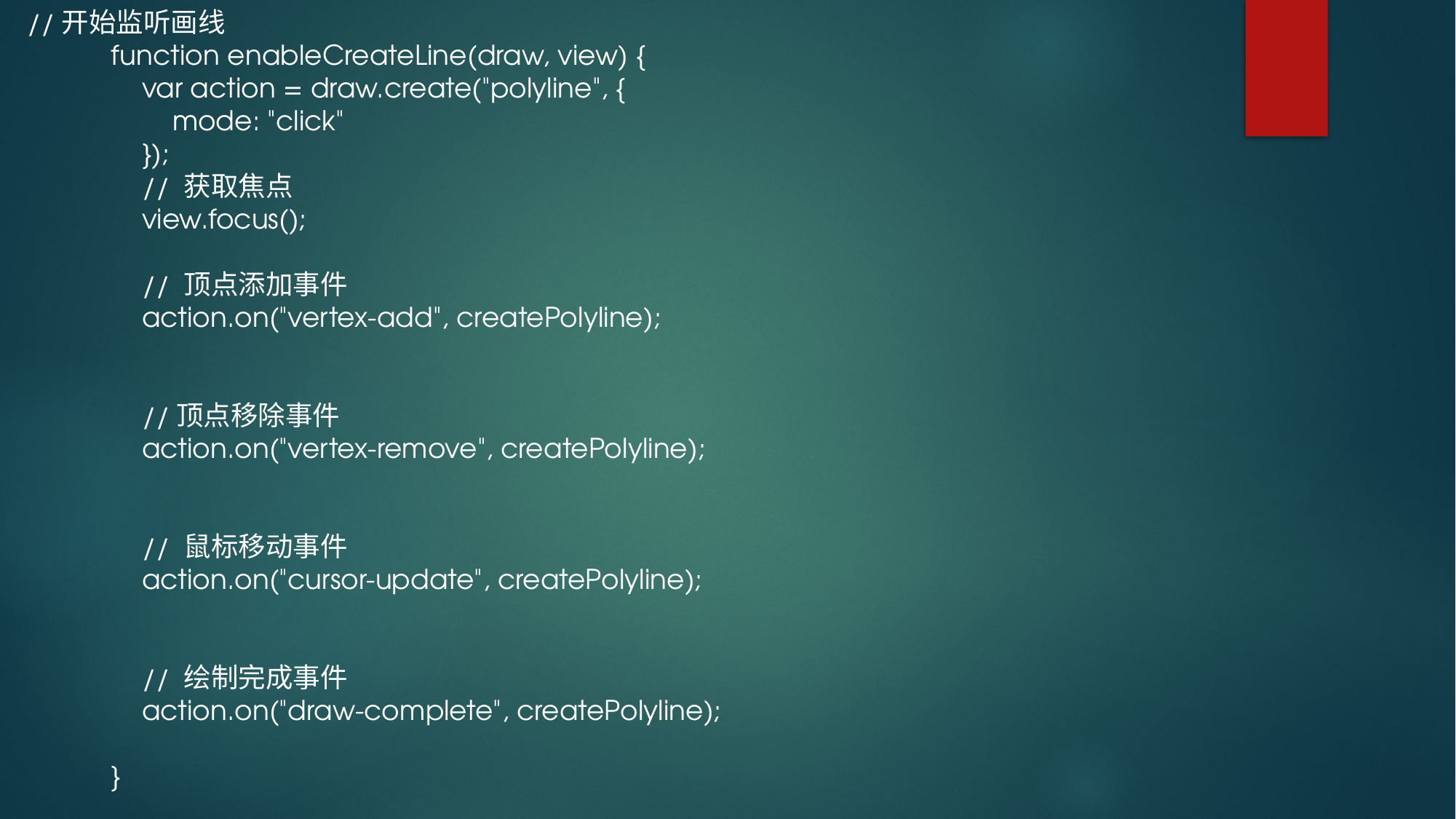

//开始监听画线
            function enableCreateLine(draw, view) {
                var action = draw.create("polyline", {
                    mode: "click"
                });
                // 获取焦点
                view.focus();

                // 顶点添加事件
                action.on("vertex-add", createPolyline);

                //顶点移除事件
                action.on("vertex-remove", createPolyline);

                // 鼠标移动事件
                action.on("cursor-update", createPolyline);

                // 绘制完成事件
                action.on("draw-complete", createPolyline);

            }